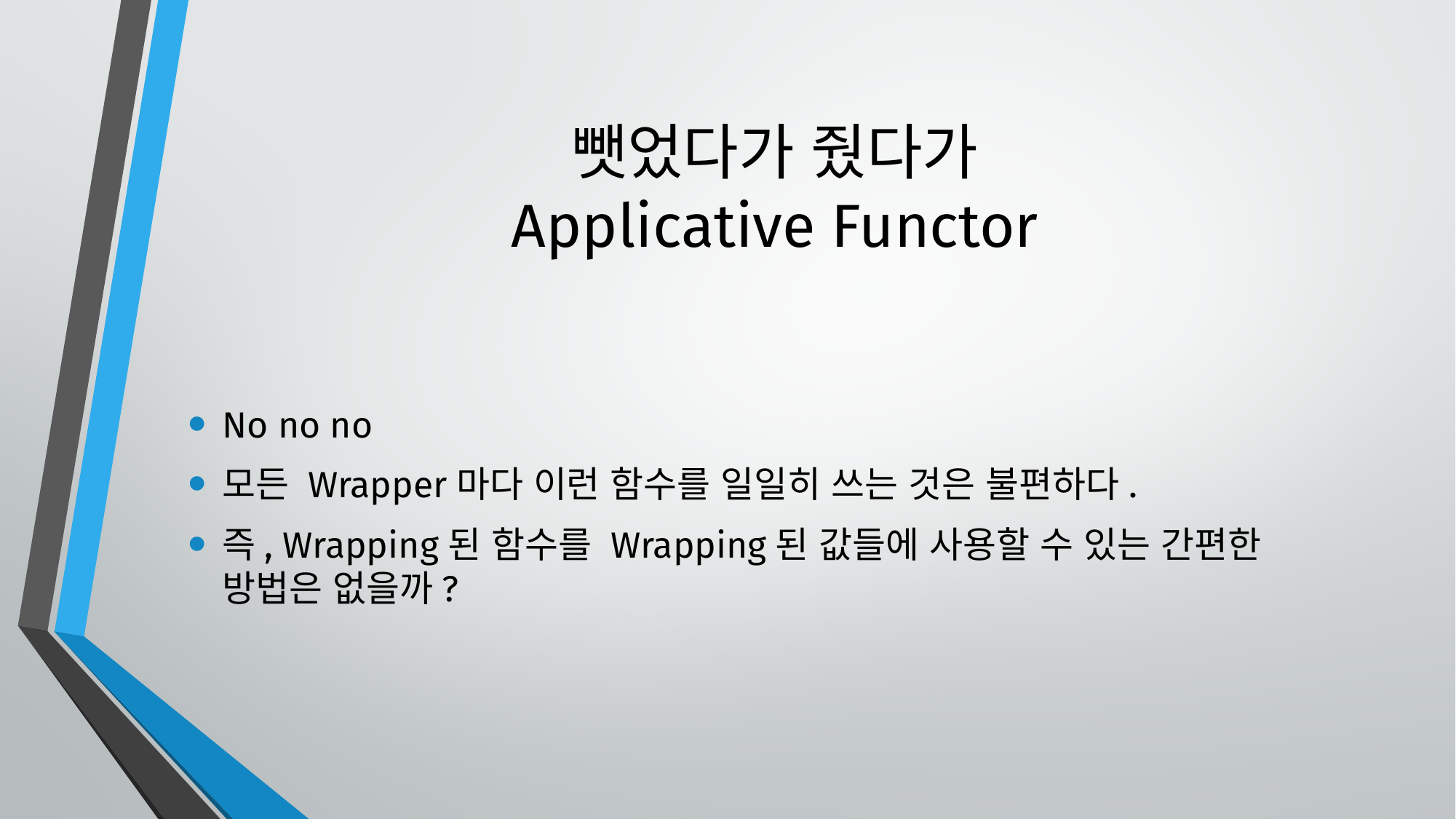

# 뺏었다가 줬다가 Applicative Functor
No no no
모든 Wrapper마다 이런 함수를 일일히 쓰는 것은 불편하다.
즉, Wrapping된 함수를 Wrapping된 값들에 사용할 수 있는 간편한 방법은 없을까?